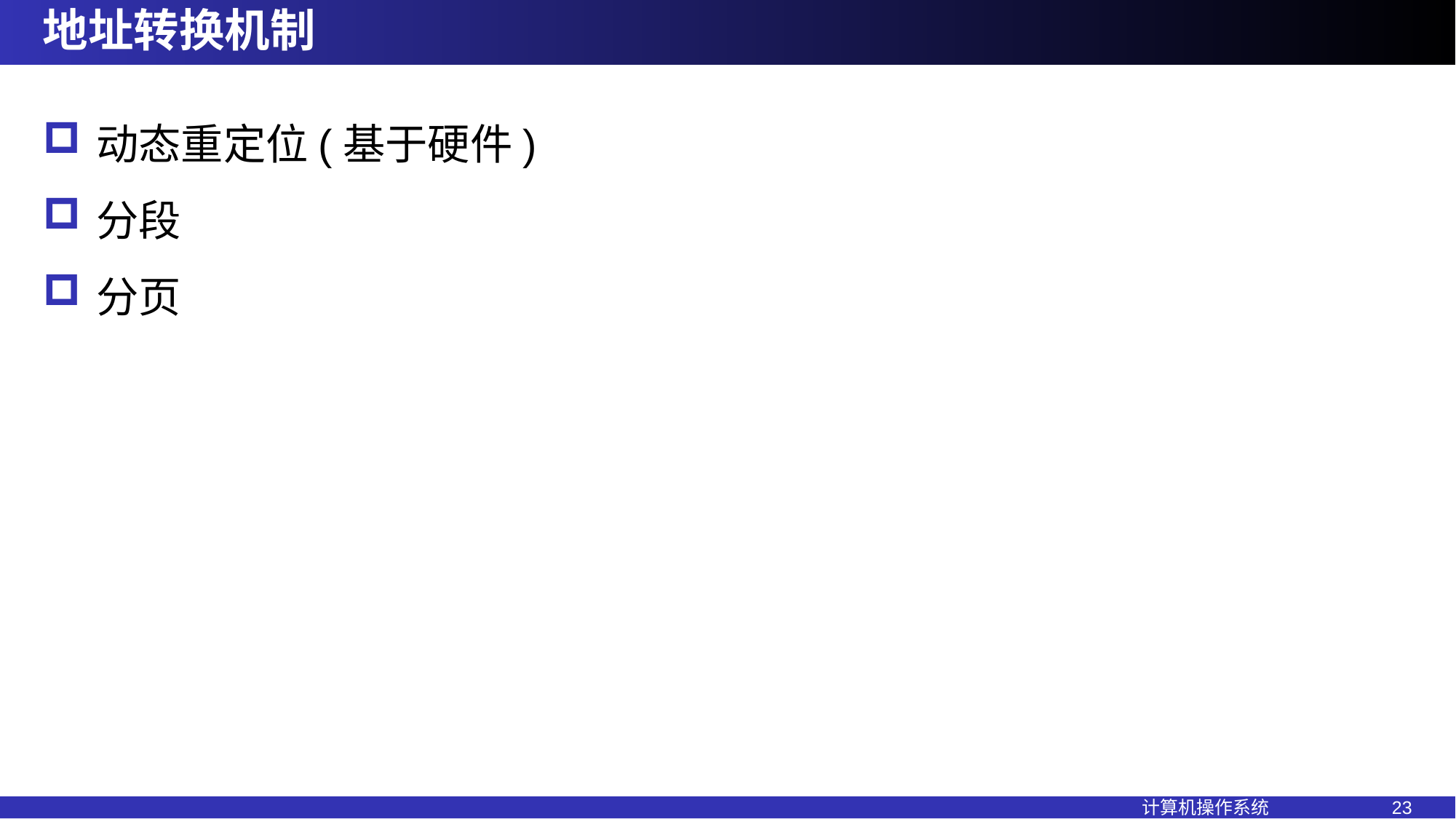

# 地址转换机制
动态重定位(基于硬件)
分段
分页
计算机操作系统                     23